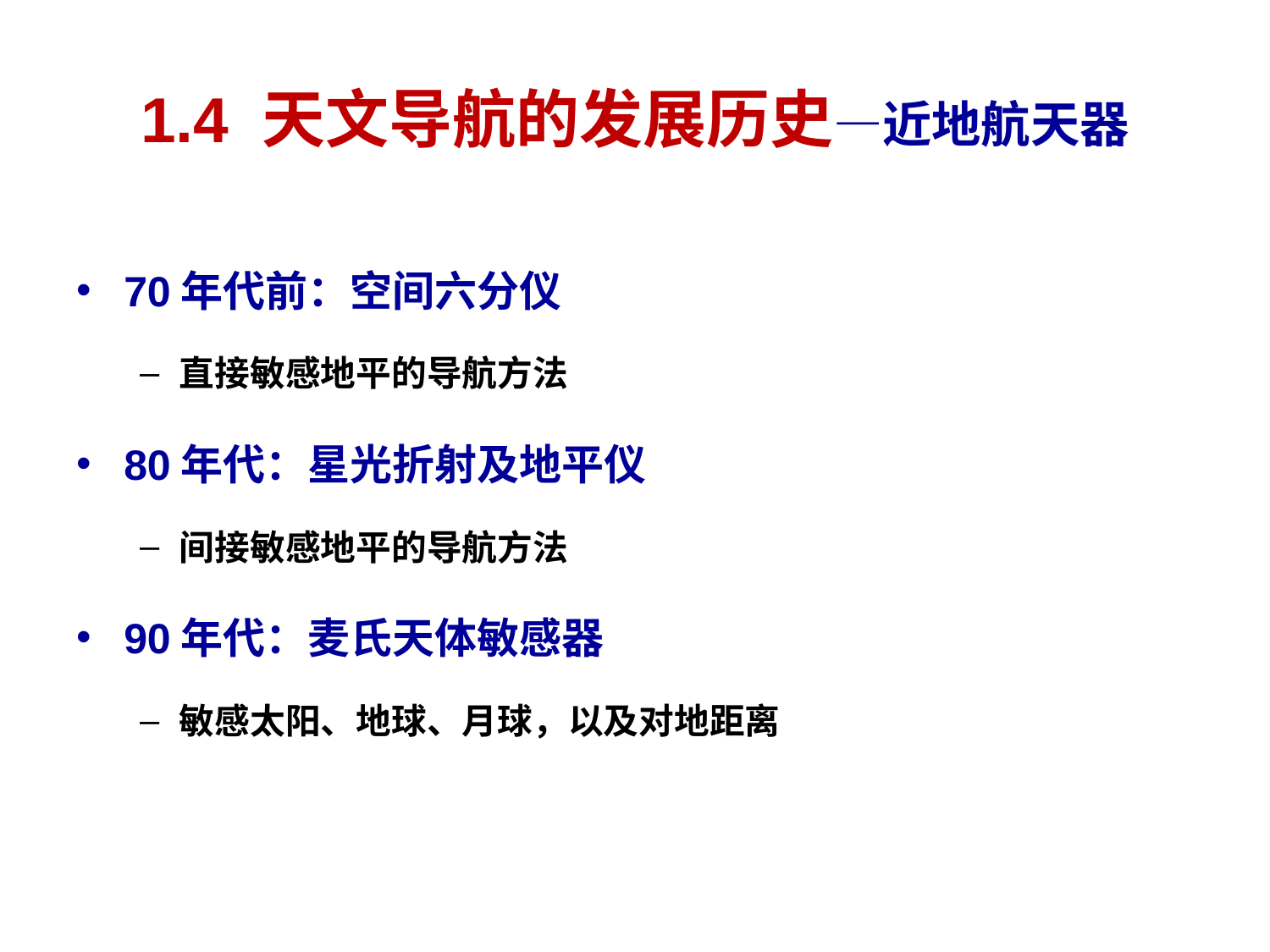

# 1.4 天文导航的发展历史—近地航天器
70年代前：空间六分仪
直接敏感地平的导航方法
80年代：星光折射及地平仪
间接敏感地平的导航方法
90年代：麦氏天体敏感器
敏感太阳、地球、月球，以及对地距离